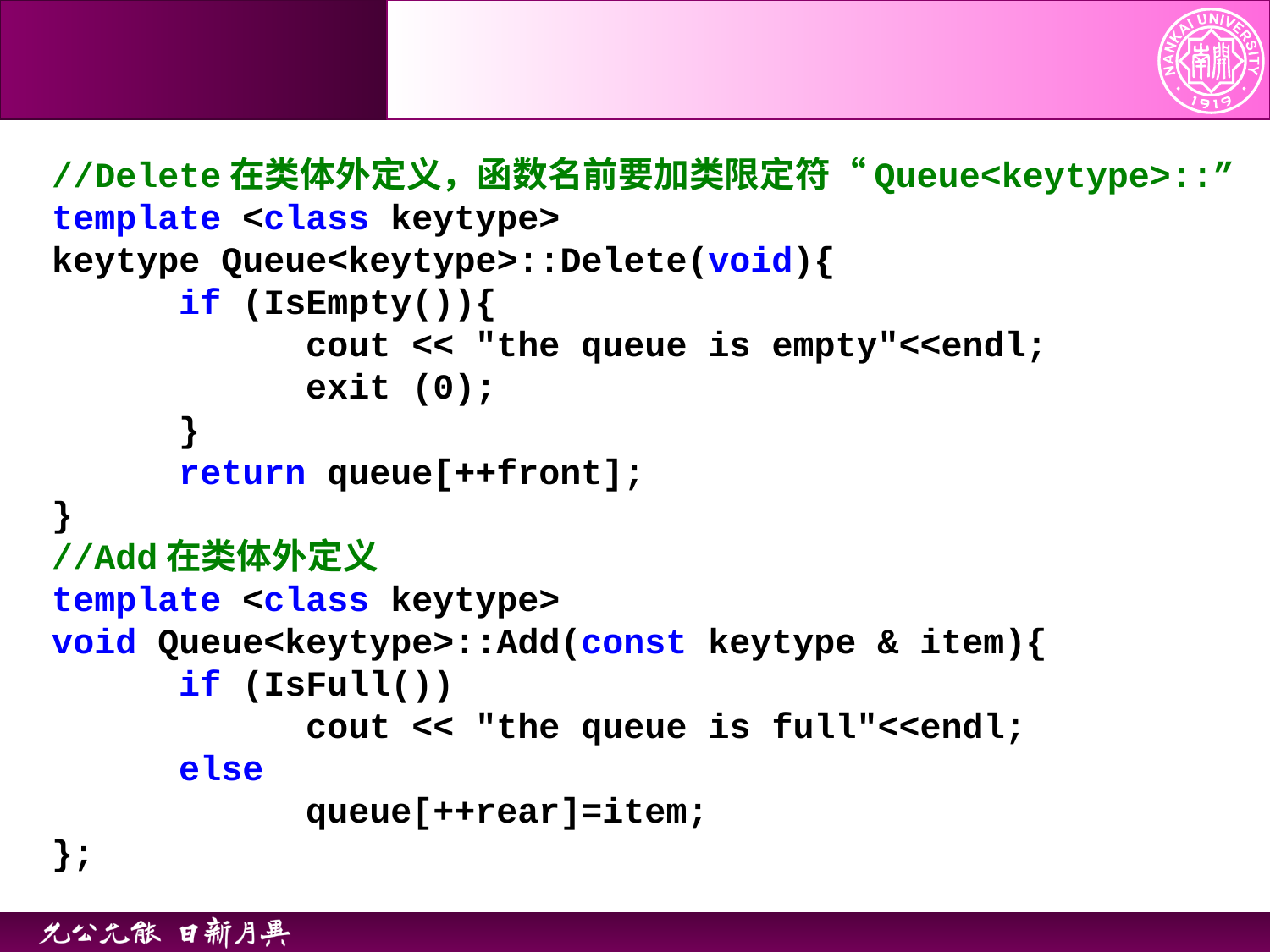

//Delete在类体外定义，函数名前要加类限定符“Queue<keytype>::”
template <class keytype>
keytype Queue<keytype>::Delete(void){
	if (IsEmpty()){
		cout << "the queue is empty"<<endl;
		exit (0);
	}
	return queue[++front];
}
//Add在类体外定义
template <class keytype>
void Queue<keytype>::Add(const keytype & item){
	if (IsFull())
		cout << "the queue is full"<<endl;
	else
		queue[++rear]=item;
};